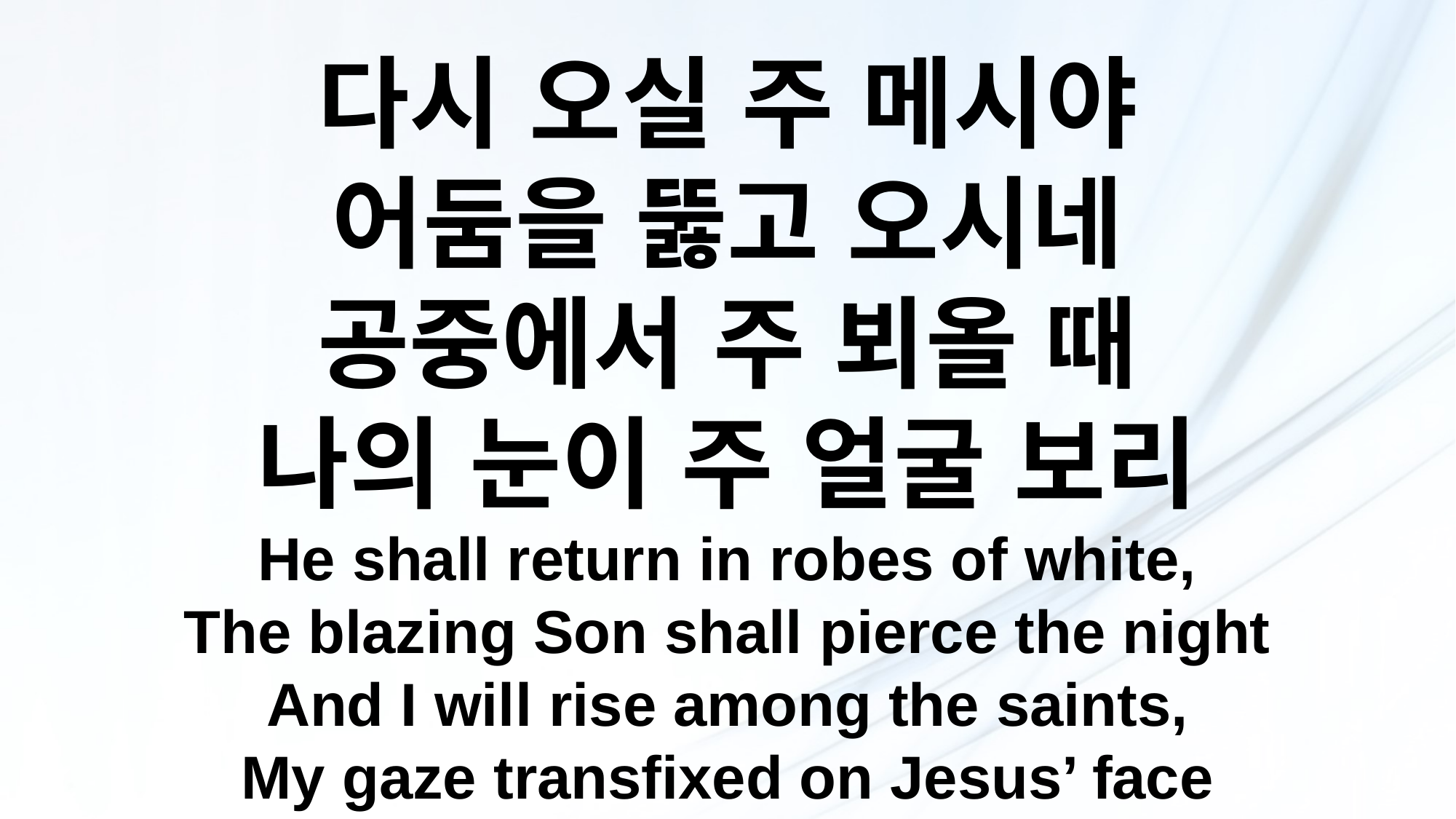

다시 오실 주 메시야
어둠을 뚫고 오시네
공중에서 주 뵈올 때
나의 눈이 주 얼굴 보리
He shall return in robes of white,
The blazing Son shall pierce the night
And I will rise among the saints,
My gaze transfixed on Jesus’ face